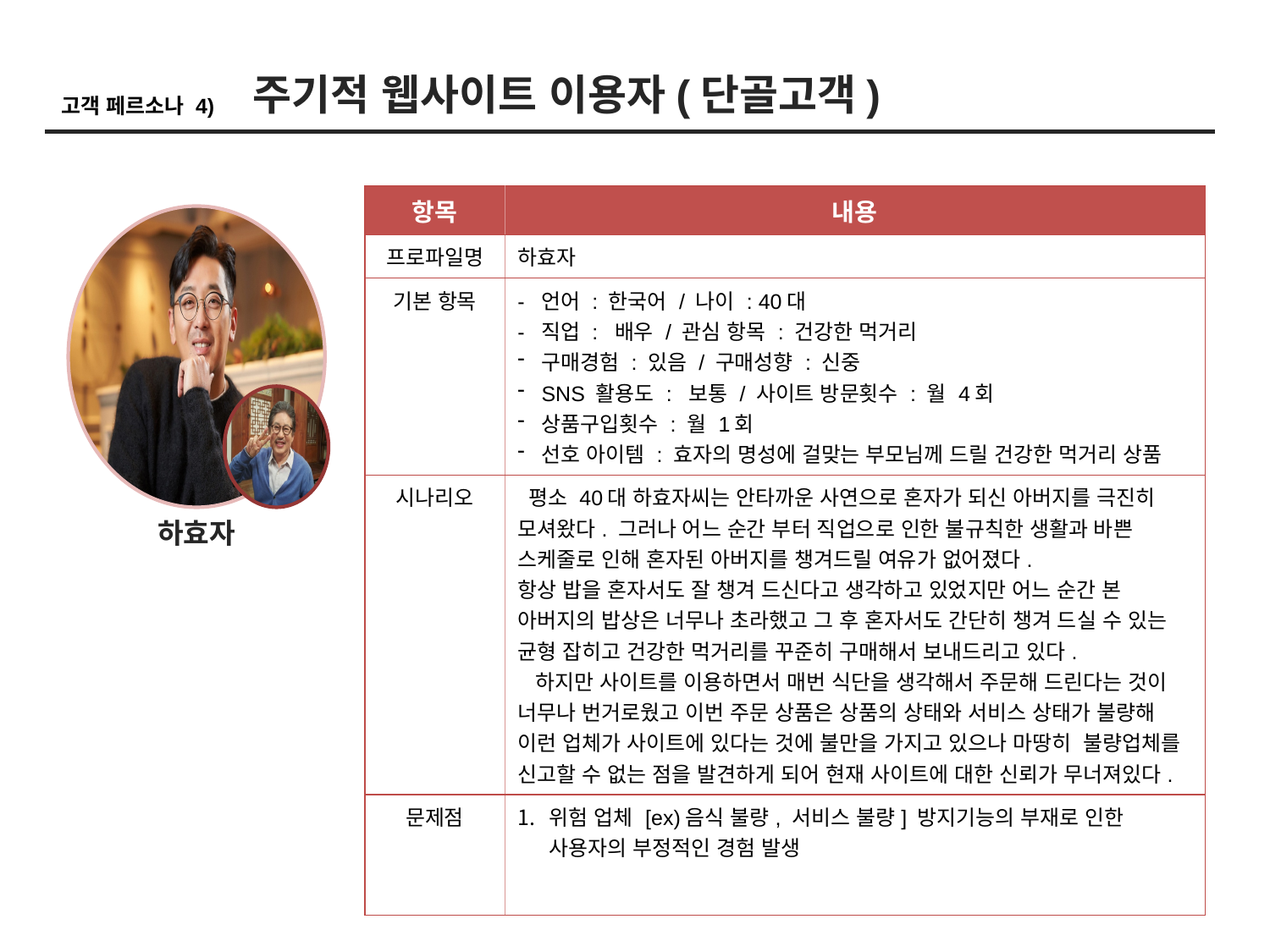

주기적 웹사이트 이용자(단골고객)
고객 페르소나 4)
| 항목 | 내용 |
| --- | --- |
| 프로파일명 | 하효자 |
| 기본 항목 | - 언어 : 한국어 / 나이 : 40대 - 직업 : 배우 / 관심 항목 : 건강한 먹거리 구매경험 : 있음 / 구매성향 : 신중 SNS 활용도 : 보통 / 사이트 방문횟수 : 월 4회 상품구입횟수 : 월 1회 선호 아이템 : 효자의 명성에 걸맞는 부모님께 드릴 건강한 먹거리 상품 |
| 시나리오 | 평소 40대 하효자씨는 안타까운 사연으로 혼자가 되신 아버지를 극진히 모셔왔다. 그러나 어느 순간 부터 직업으로 인한 불규칙한 생활과 바쁜 스케줄로 인해 혼자된 아버지를 챙겨드릴 여유가 없어졌다. 항상 밥을 혼자서도 잘 챙겨 드신다고 생각하고 있었지만 어느 순간 본 아버지의 밥상은 너무나 초라했고 그 후 혼자서도 간단히 챙겨 드실 수 있는 균형 잡히고 건강한 먹거리를 꾸준히 구매해서 보내드리고 있다. 하지만 사이트를 이용하면서 매번 식단을 생각해서 주문해 드린다는 것이 너무나 번거로웠고 이번 주문 상품은 상품의 상태와 서비스 상태가 불량해 이런 업체가 사이트에 있다는 것에 불만을 가지고 있으나 마땅히 불량업체를 신고할 수 없는 점을 발견하게 되어 현재 사이트에 대한 신뢰가 무너져있다. |
| 문제점 | 위험 업체 [ex)음식 불량, 서비스 불량] 방지기능의 부재로 인한 사용자의 부정적인 경험 발생 |

하효자